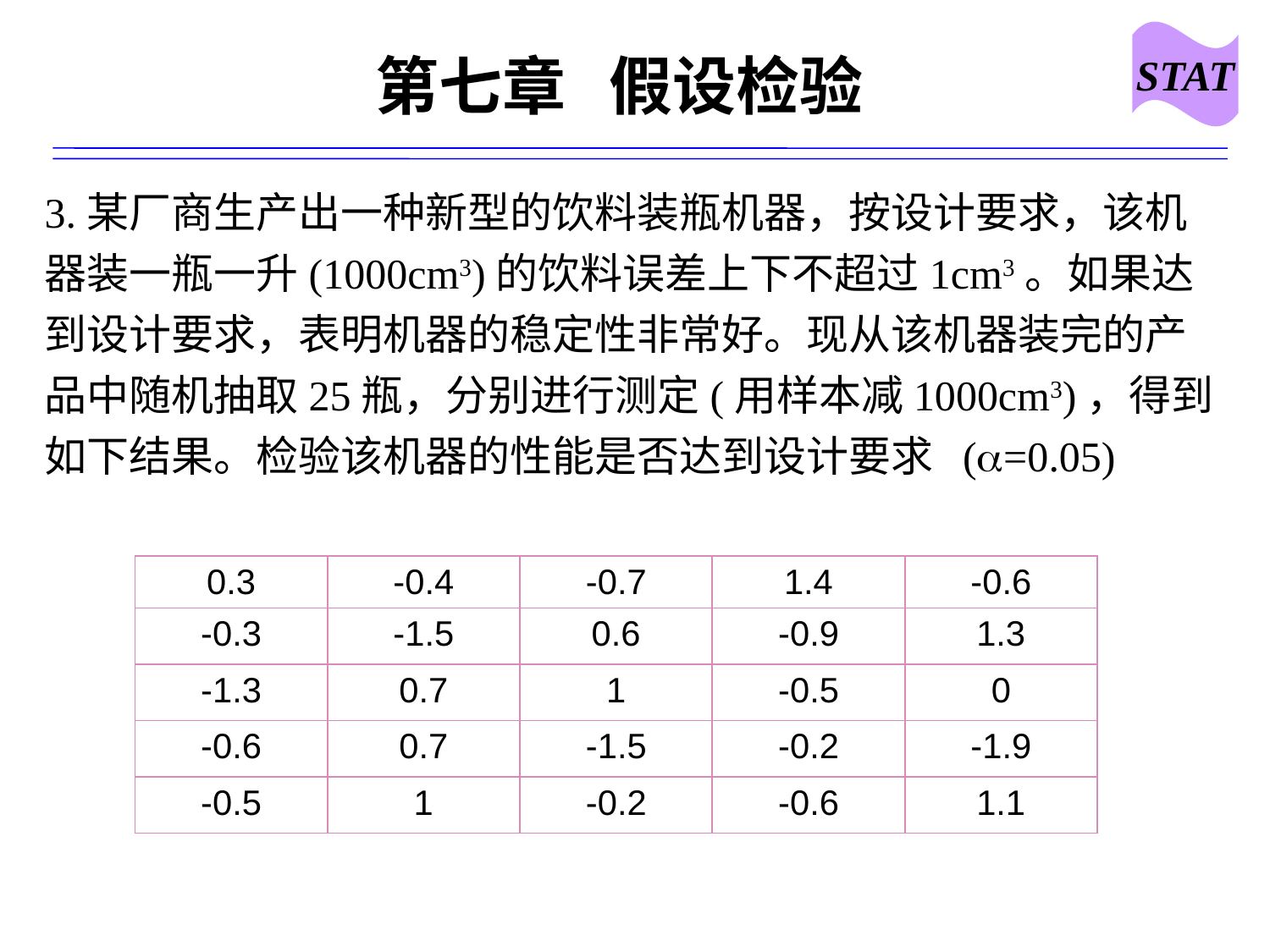

STAT
# 第七章   假设检验

3.某厂商生产出一种新型的饮料装瓶机器，按设计要求，该机器装一瓶一升(1000cm3)的饮料误差上下不超过1cm3。如果达到设计要求，表明机器的稳定性非常好。现从该机器装完的产品中随机抽取25瓶，分别进行测定(用样本减1000cm3)，得到如下结果。检验该机器的性能是否达到设计要求  (α=0.05)

| 0.3 | -0.4 | -0.7 | 1.4 | -0.6 |
| --- | --- | --- | --- | --- |
| -0.3 | -1.5 | 0.6 | -0.9 | 1.3 |
| -1.3 | 0.7 | 1 | -0.5 | 0 |
| -0.6 | 0.7 | -1.5 | -0.2 | -1.9 |
| -0.5 | 1 | -0.2 | -0.6 | 1.1 |